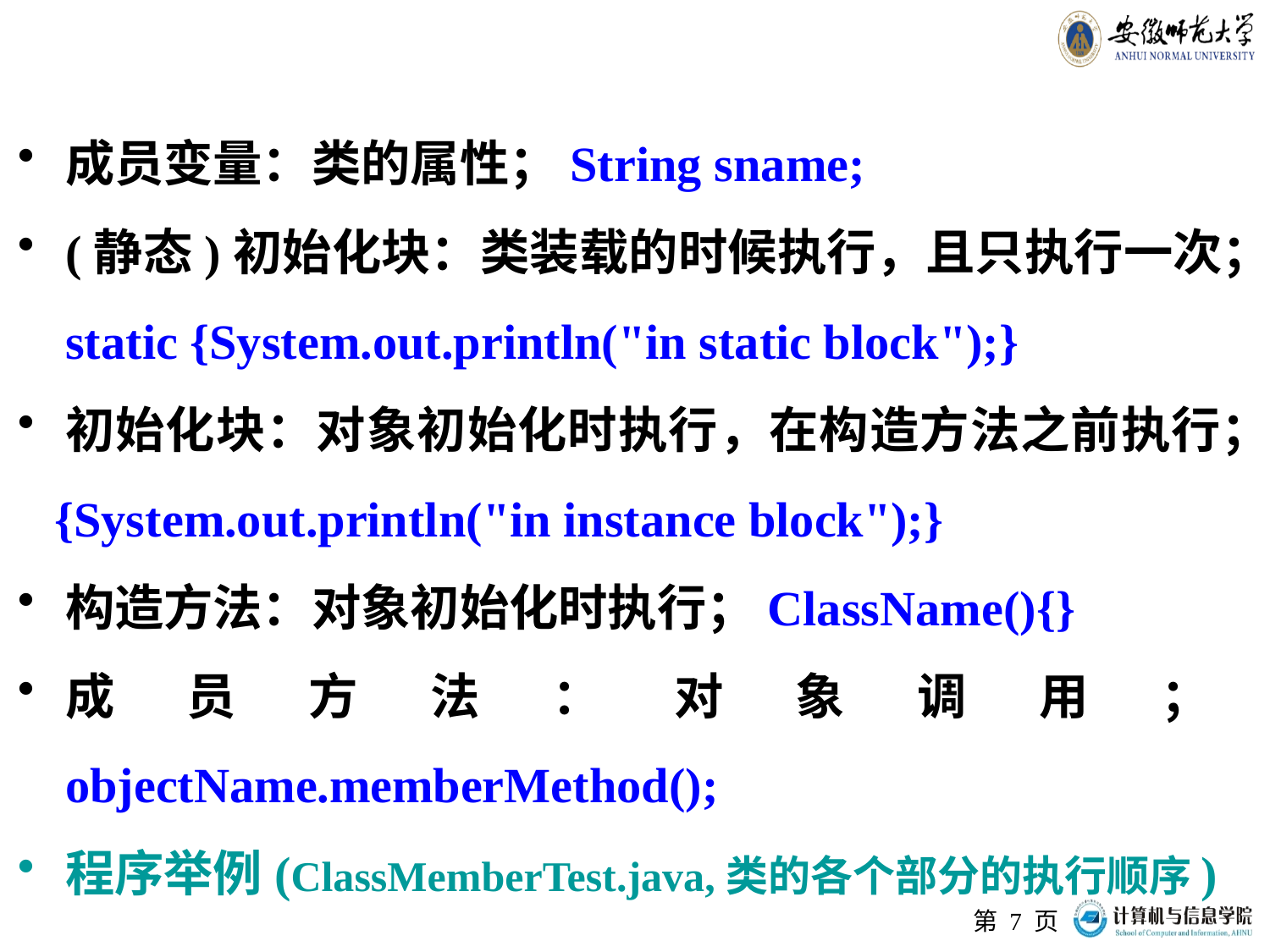

成员变量：类的属性；String sname;
(静态)初始化块：类装载的时候执行，且只执行一次；static {System.out.println("in static block");}
初始化块：对象初始化时执行，在构造方法之前执行；
   {System.out.println("in instance block");}
构造方法：对象初始化时执行；ClassName(){}
成员方法：对象调用；objectName.memberMethod();
程序举例(ClassMemberTest.java,类的各个部分的执行顺序)
第 7 页